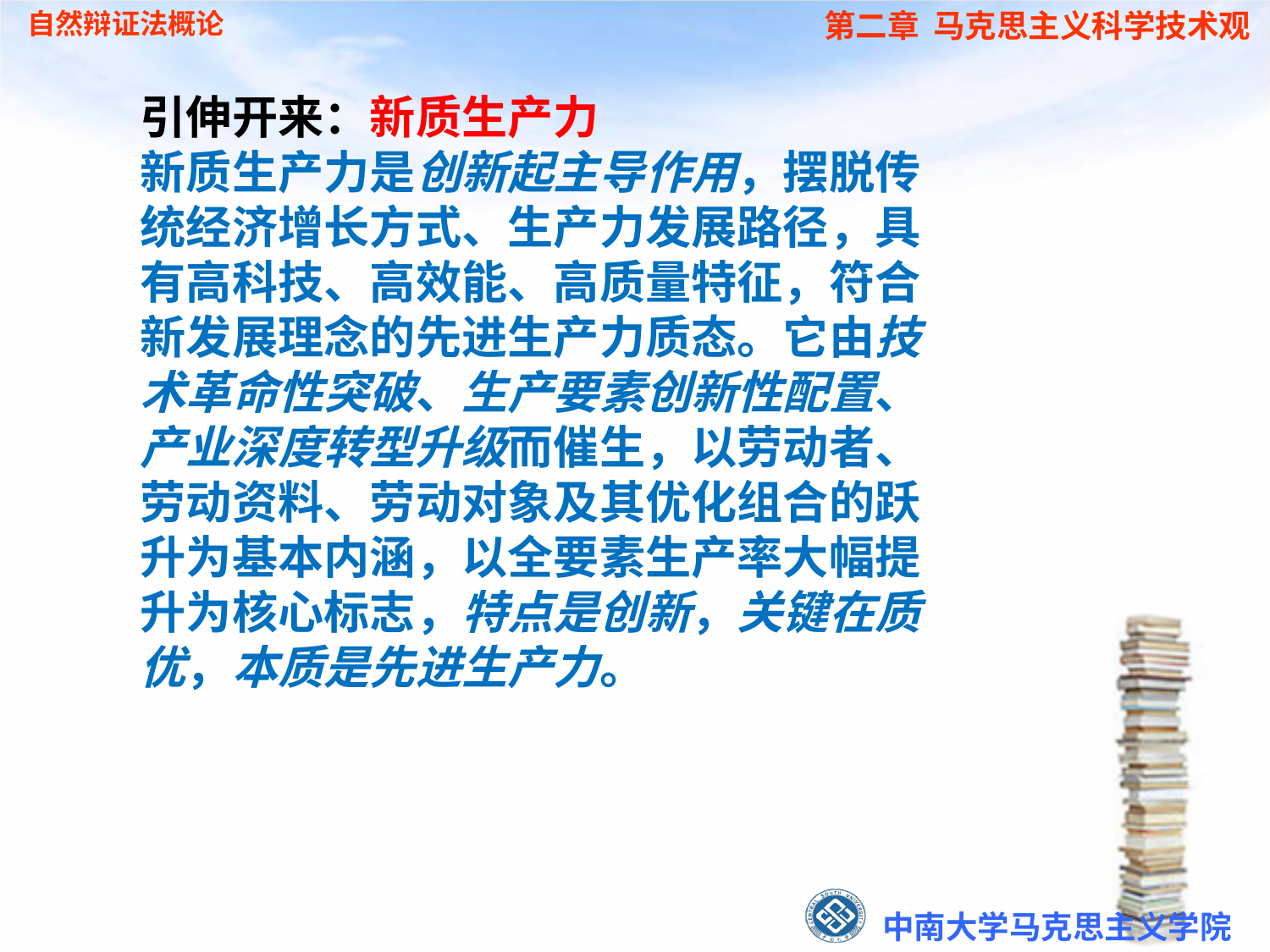

引伸开来：新质生产力
新质生产力是创新起主导作用，摆脱传统经济增长方式、生产力发展路径，具有高科技、高效能、高质量特征，符合新发展理念的先进生产力质态。它由技术革命性突破、生产要素创新性配置、产业深度转型升级而催生，以劳动者、劳动资料、劳动对象及其优化组合的跃升为基本内涵，以全要素生产率大幅提升为核心标志，特点是创新，关键在质优，本质是先进生产力。